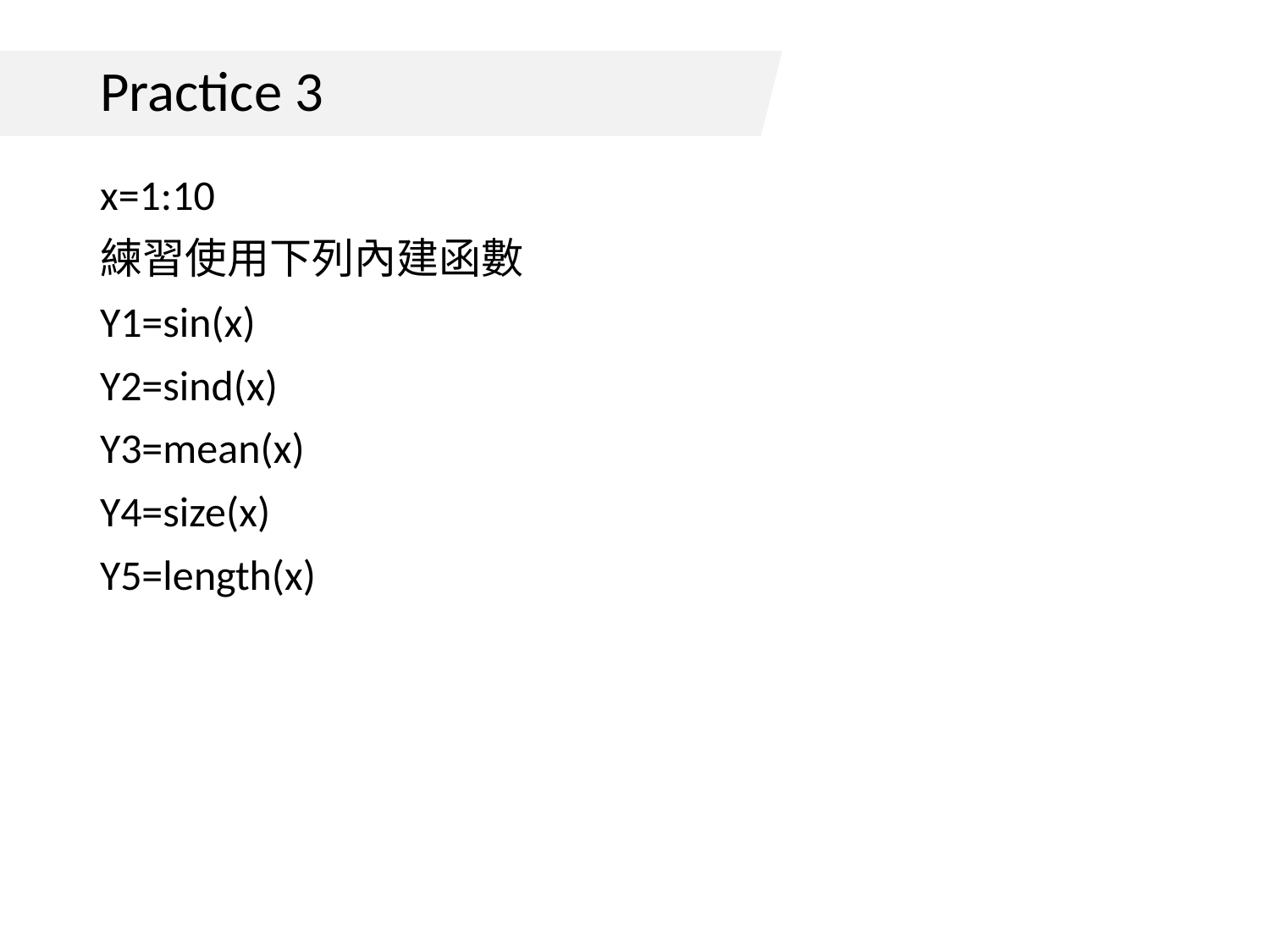

# Practice 3
x=1:10
練習使用下列內建函數
Y1=sin(x)
Y2=sind(x)
Y3=mean(x)
Y4=size(x)
Y5=length(x)